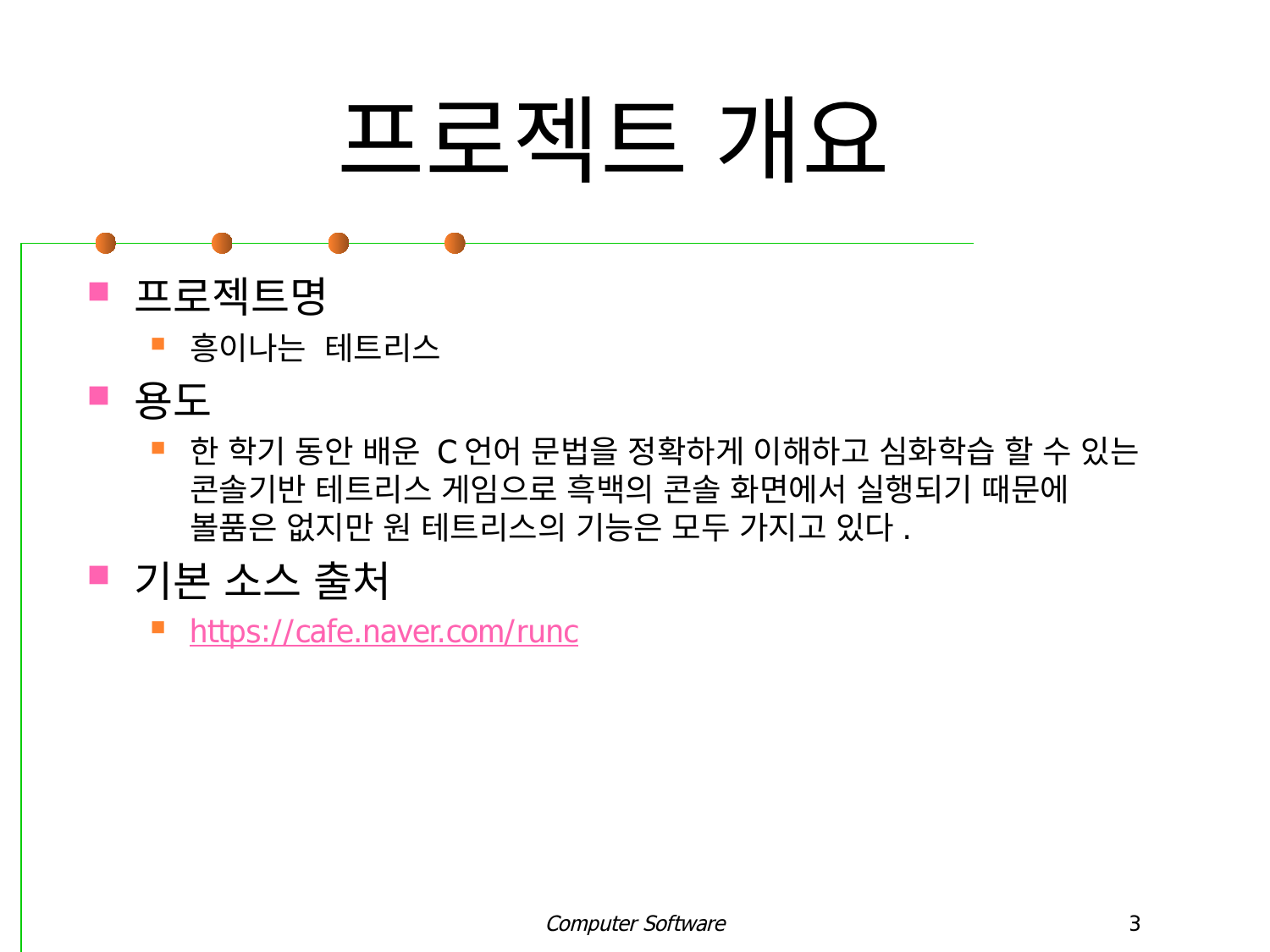

# 프로젝트 개요
프로젝트명
흥이나는  테트리스
용도
한 학기 동안 배운 C언어 문법을 정확하게 이해하고 심화학습 할 수 있는 콘솔기반 테트리스 게임으로 흑백의 콘솔 화면에서 실행되기 때문에 볼품은 없지만 원 테트리스의 기능은 모두 가지고 있다.
기본 소스 출처
https://cafe.naver.com/runc

Computer Software
3